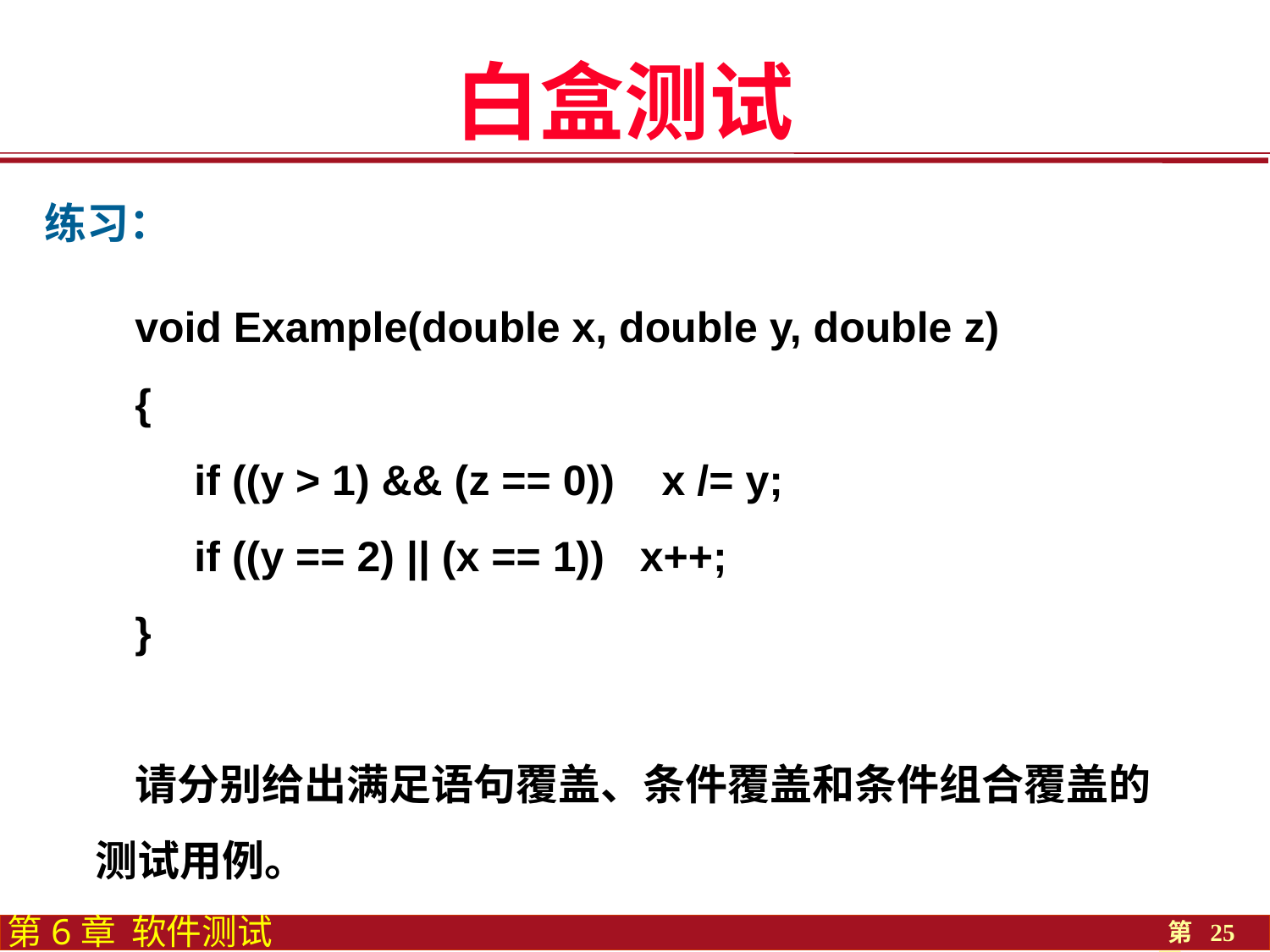

白盒测试
练习：
void Example(double x, double y, double z)
{
     if ((y > 1) && (z == 0))    x /= y;
     if ((y == 2) || (x == 1))   x++;
}

请分别给出满足语句覆盖、条件覆盖和条件组合覆盖的测试用例。